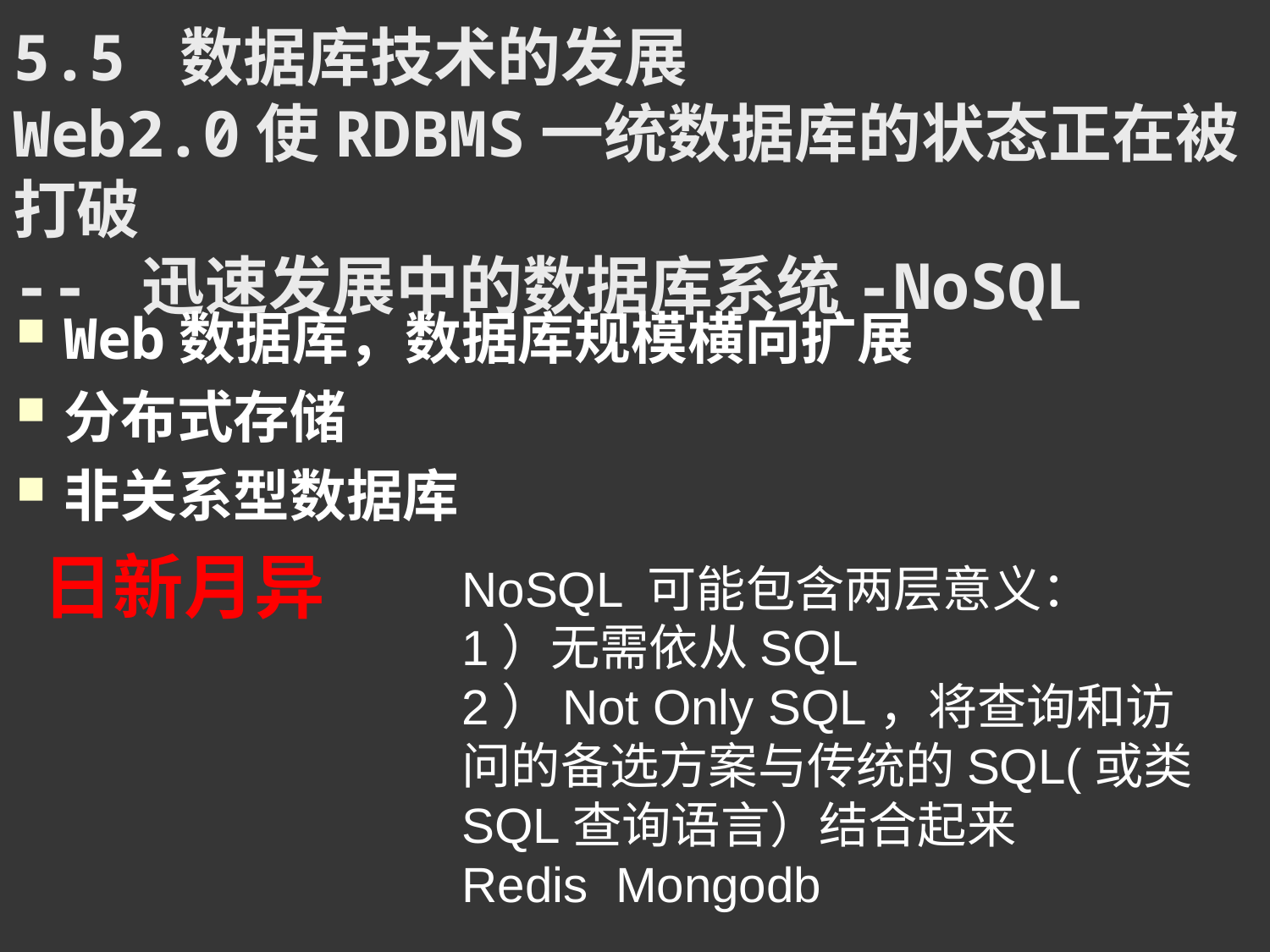

# 5.5 数据库技术的发展 Web2.0使RDBMS一统数据库的状态正在被打破 -- 迅速发展中的数据库系统-NoSQL
Web数据库，数据库规模横向扩展
分布式存储
非关系型数据库
 日新月异
NoSQL 可能包含两层意义：
1）无需依从SQL
2）Not Only SQL，将查询和访问的备选方案与传统的SQL(或类SQL查询语言）结合起来
Redis  Mongodb